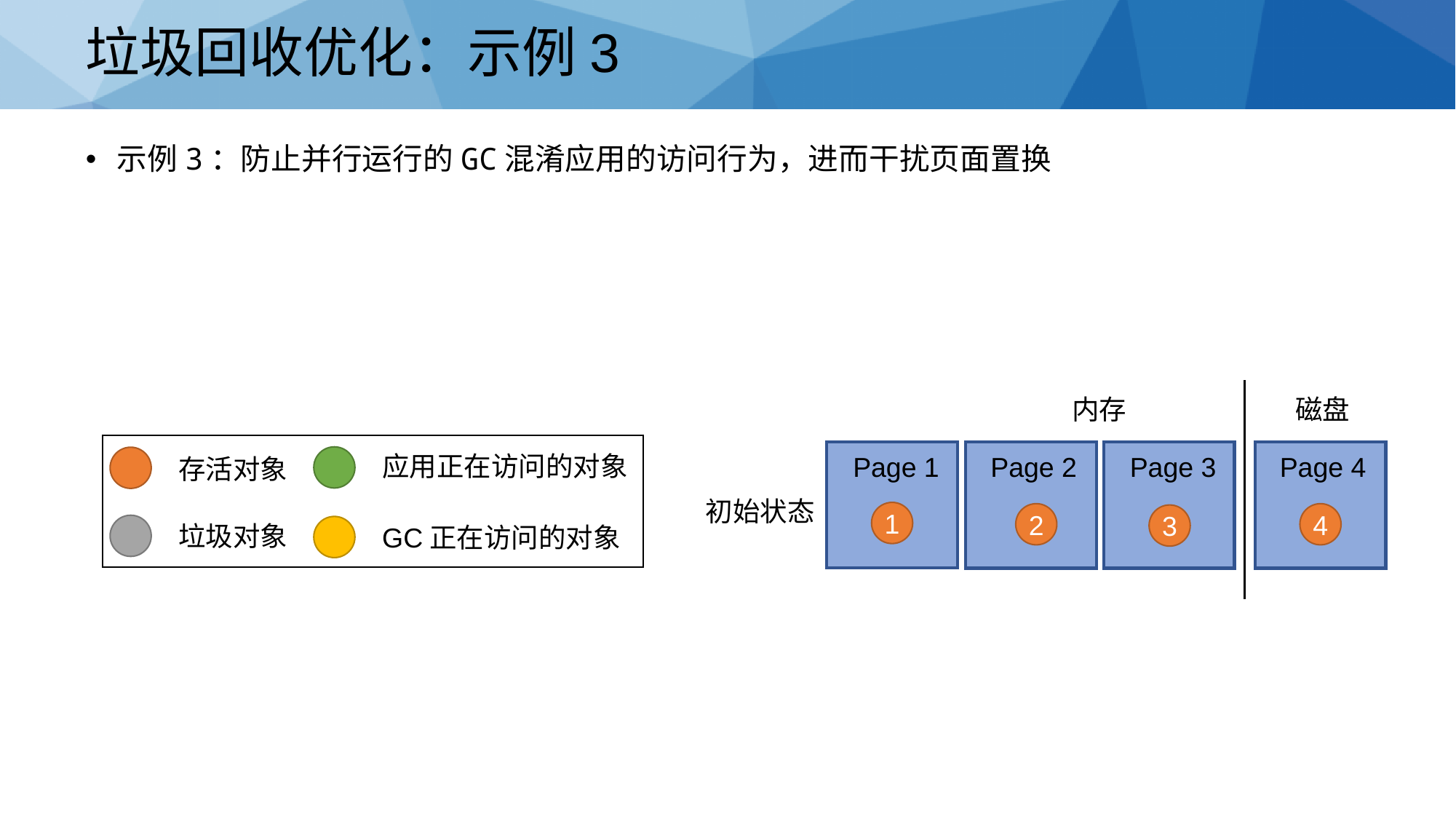

# 垃圾回收优化：示例3
示例3：防止并行运行的GC混淆应用的访问行为，进而干扰页面置换
内存
磁盘

Page 1
1

Page 3
Page 4
Page 2
初始状态
2
4
3

应用正在访问的对象

存活对象

垃圾对象
GC正在访问的对象